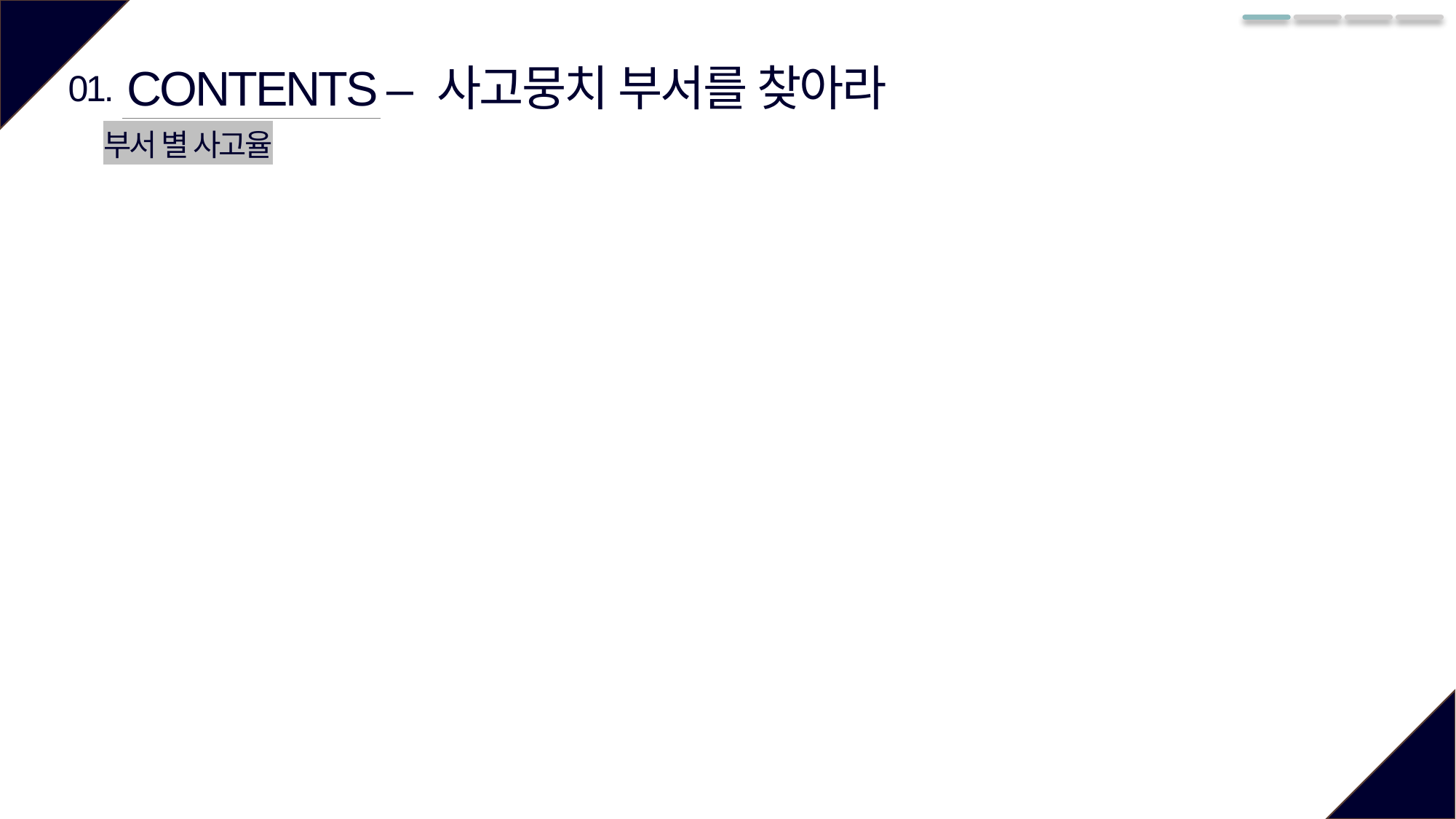

CONTENTS – 사고뭉치 부서를 찾아라
01.
부서 별 사고율